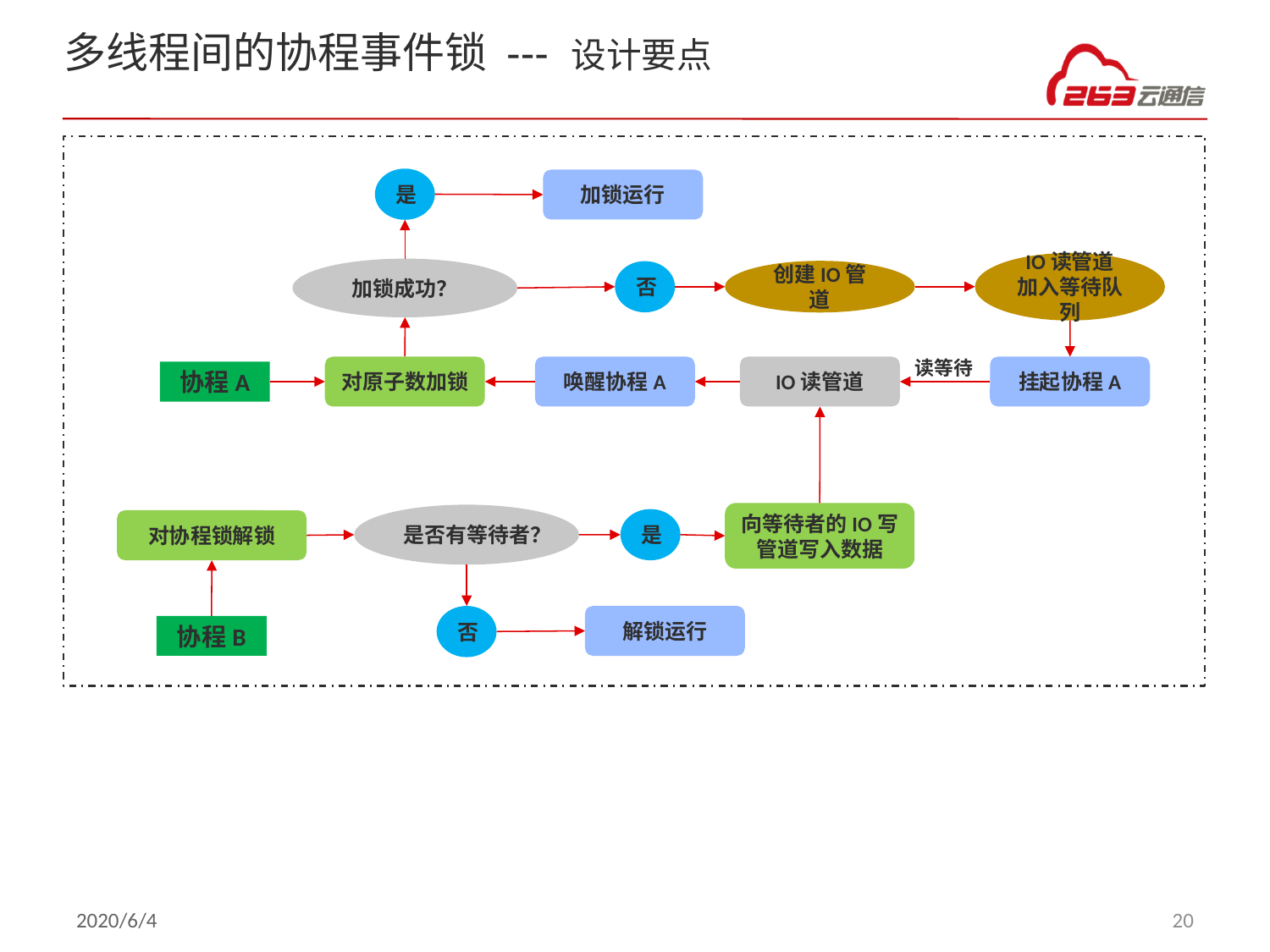

# 多线程间的协程事件锁 --- 设计要点

是
加锁运行
IO读管道加入等待队列
加锁成功？
创建IO管道
否
读等待
对原子数加锁
唤醒协程A
IO读管道
挂起协程A
协程A
向等待者的IO写管道写入数据
是否有等待者？
是
对协程锁解锁
否
解锁运行
协程B